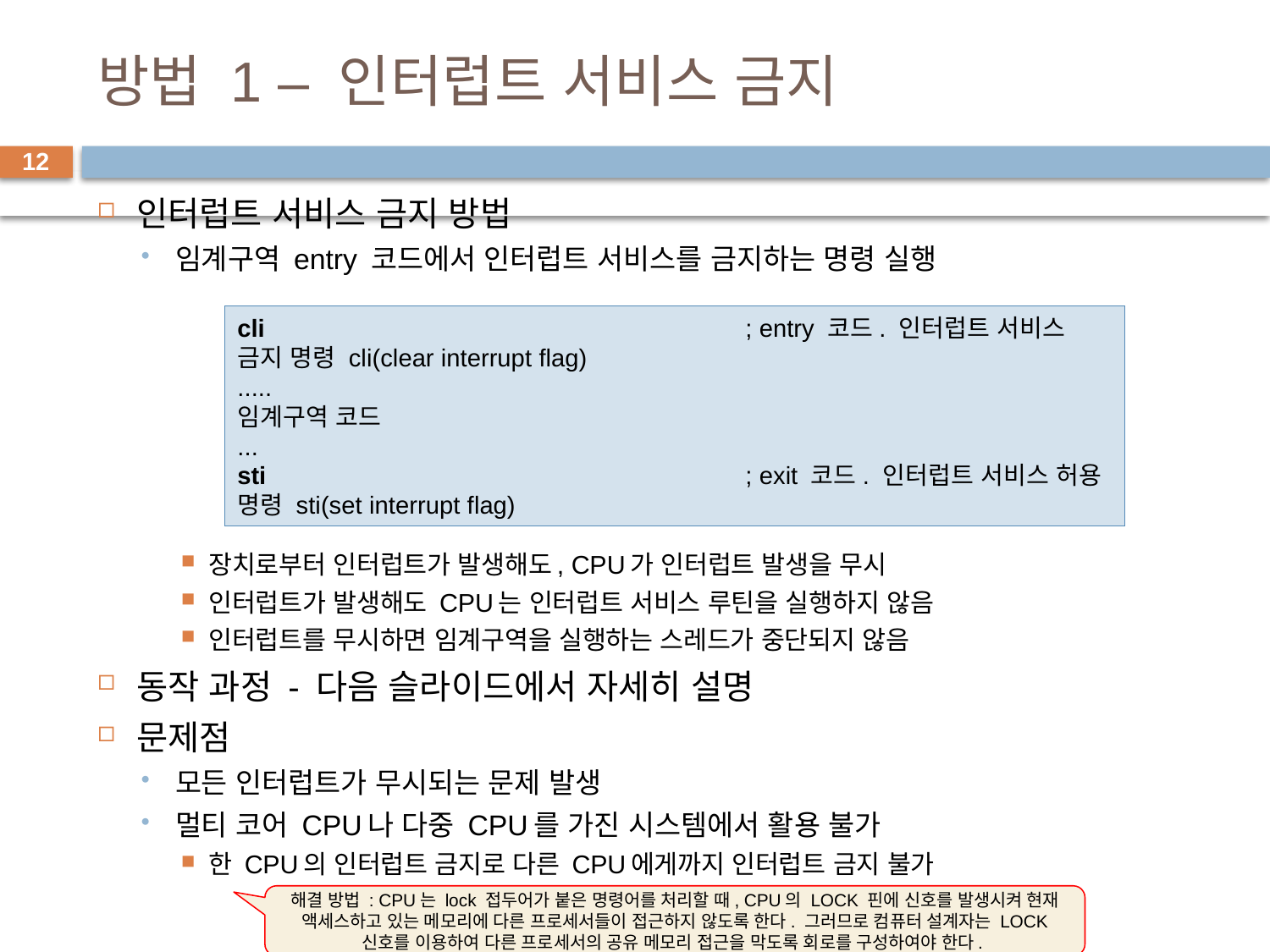

# 방법 1 – 인터럽트 서비스 금지
12
인터럽트 서비스 금지 방법
임계구역 entry 코드에서 인터럽트 서비스를 금지하는 명령 실행

장치로부터 인터럽트가 발생해도, CPU가 인터럽트 발생을 무시
인터럽트가 발생해도 CPU는 인터럽트 서비스 루틴을 실행하지 않음
인터럽트를 무시하면 임계구역을 실행하는 스레드가 중단되지 않음
동작 과정 - 다음 슬라이드에서 자세히 설명
문제점
모든 인터럽트가 무시되는 문제 발생
멀티 코어 CPU나 다중 CPU를 가진 시스템에서 활용 불가
한 CPU의 인터럽트 금지로 다른 CPU에게까지 인터럽트 금지 불가
cli				; entry 코드. 인터럽트 서비스 금지 명령 cli(clear interrupt flag)
.....
임계구역 코드
...
sti				; exit 코드. 인터럽트 서비스 허용 명령 sti(set interrupt flag)
해결 방법 : CPU는 lock 접두어가 붙은 명령어를 처리할 때, CPU의 LOCK 핀에 신호를 발생시켜 현재 액세스하고 있는 메모리에 다른 프로세서들이 접근하지 않도록 한다. 그러므로 컴퓨터 설계자는 LOCK 신호를 이용하여 다른 프로세서의 공유 메모리 접근을 막도록 회로를 구성하여야 한다.